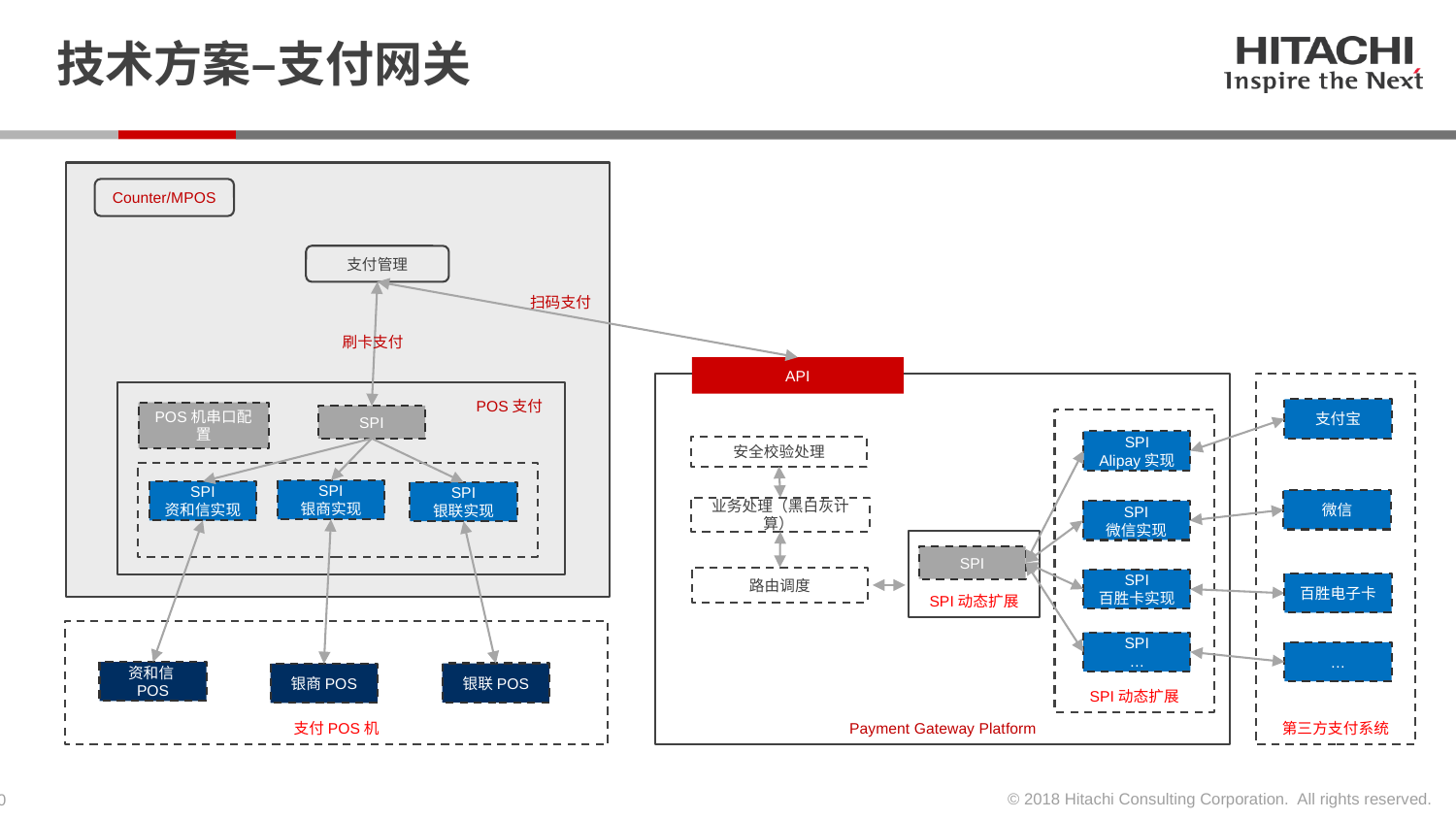

# 技术方案–支付网关

Counter/MPOS
支付管理
扫码支付
刷卡支付
API
Payment Gateway Platform
第三方支付系统

POS支付
支付宝
POS机串口配置
SPI
SPI动态扩展
SPI
Alipay实现
安全校验处理

SPI
银商实现
SPI
资和信实现
SPI
银联实现
微信
业务处理（黑白灰计算）
SPI
微信实现
SPI动态扩展
SPI
路由调度
SPI
百胜卡实现
百胜电子卡
支付POS机
SPI
…
…
资和信POS
银联POS
银商POS